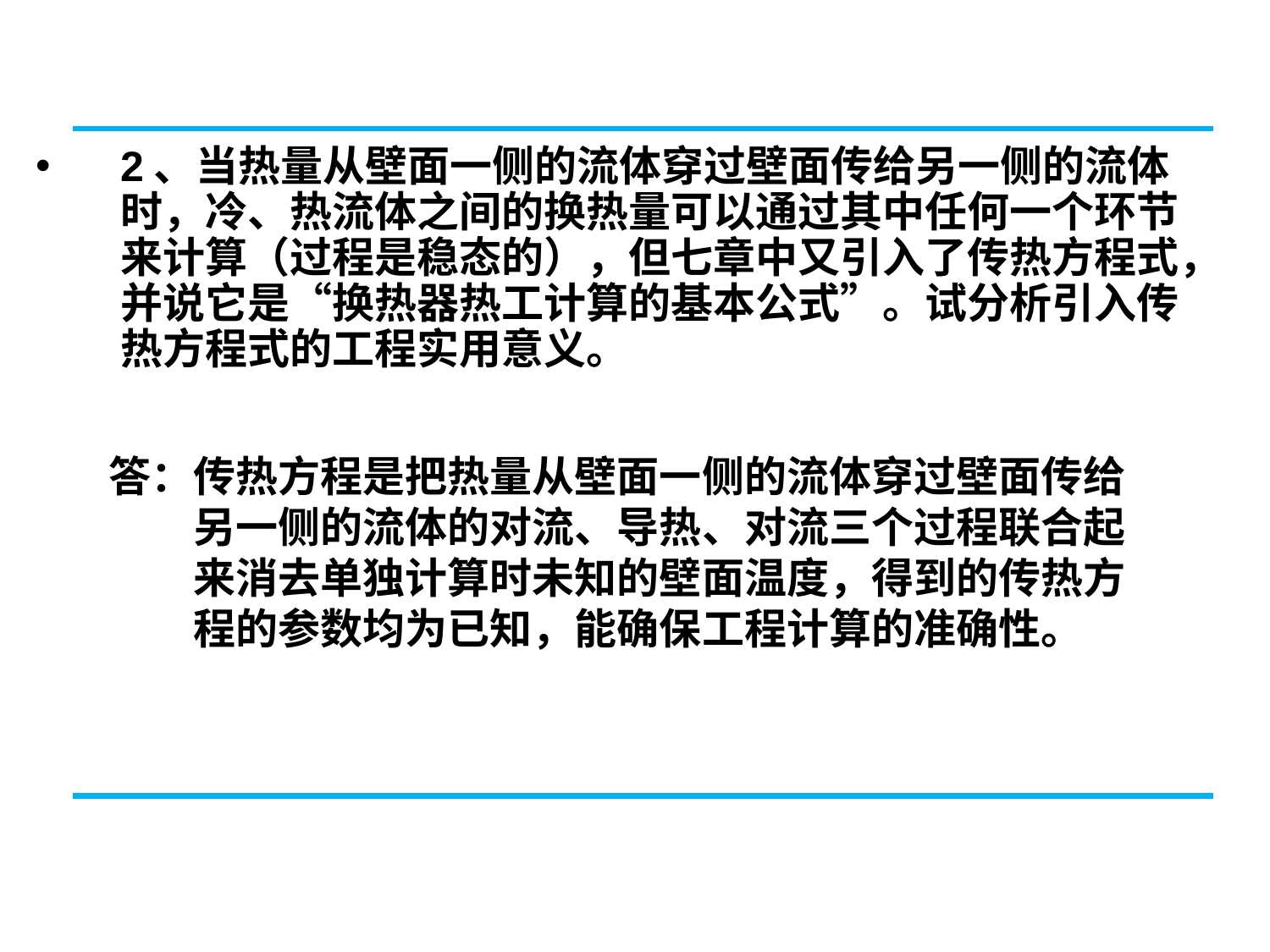

2、当热量从壁面一侧的流体穿过壁面传给另一侧的流体时，冷、热流体之间的换热量可以通过其中任何一个环节来计算（过程是稳态的），但七章中又引入了传热方程式，并说它是“换热器热工计算的基本公式”。试分析引入传热方程式的工程实用意义。
答：传热方程是把热量从壁面一侧的流体穿过壁面传给另一侧的流体的对流、导热、对流三个过程联合起来消去单独计算时未知的壁面温度，得到的传热方程的参数均为已知，能确保工程计算的准确性。